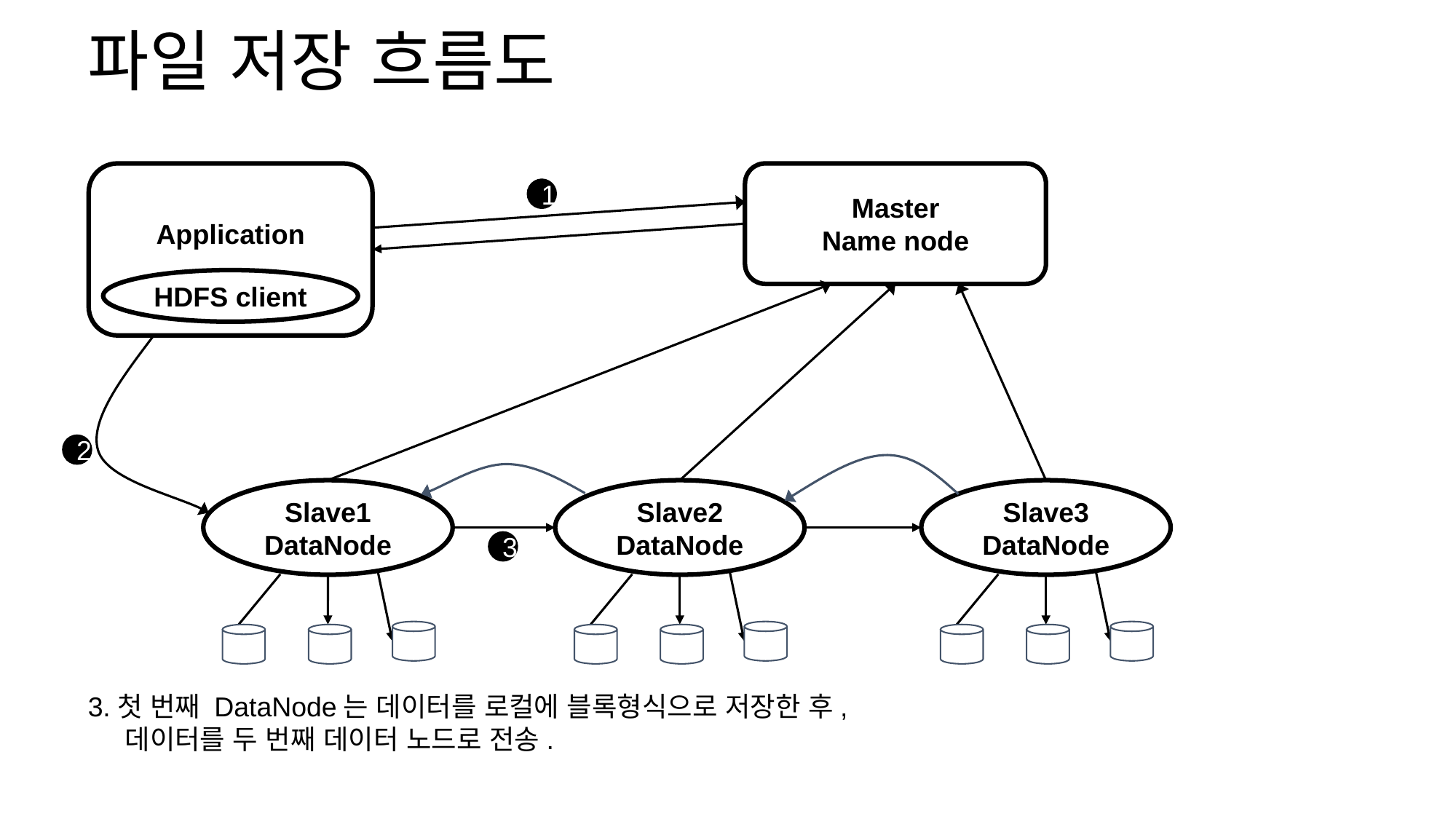

# 파일 저장 흐름도
Application

Master
Name node
1
HDFS client

2

Slave1
DataNode
Slave2
DataNode
Slave3
DataNode
3

3.첫 번째 DataNode는 데이터를 로컬에 블록형식으로 저장한 후,
    데이터를 두 번째 데이터 노드로 전송.